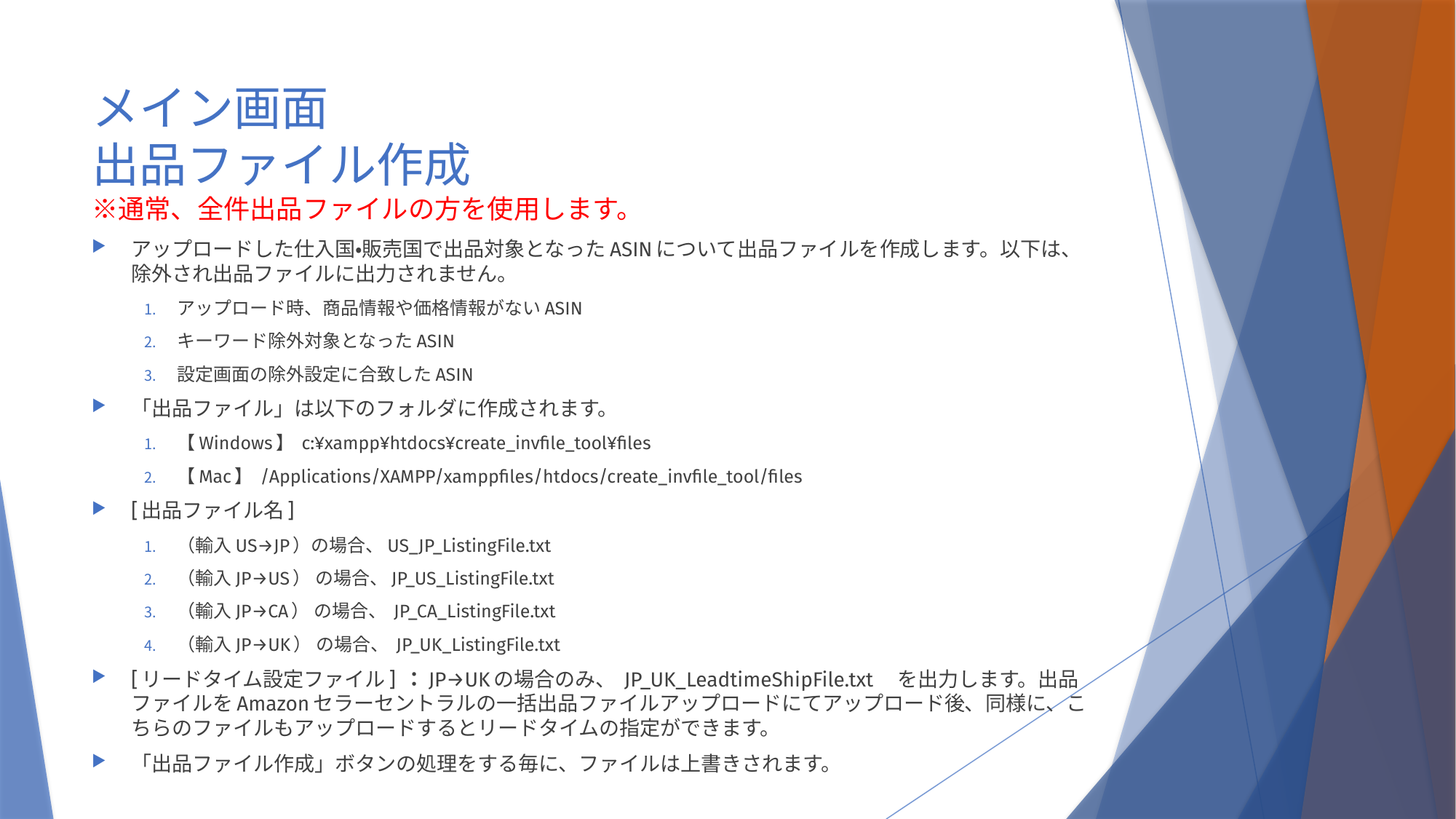

# メイン画面　 出品ファイル作成 ※通常、全件出品ファイルの方を使用します。
アップロードした仕入国・販売国で出品対象となったASINについて出品ファイルを作成します。以下は、除外され出品ファイルに出力されません。
アップロード時、商品情報や価格情報がないASIN
キーワード除外対象となったASIN
設定画面の除外設定に合致したASIN
「出品ファイル」は以下のフォルダに作成されます。
【Windows】 c:¥xampp¥htdocs¥create_invfile_tool¥files
【Mac】 /Applications/XAMPP/xamppfiles/htdocs/create_invfile_tool/files
[出品ファイル名]
（輸入US→JP）の場合、US_JP_ListingFile.txt
（輸入JP→US） の場合、JP_US_ListingFile.txt
（輸入JP→CA） の場合、 JP_CA_ListingFile.txt
（輸入JP→UK） の場合、 JP_UK_ListingFile.txt
[リードタイム設定ファイル] ：JP→UKの場合のみ、 JP_UK_LeadtimeShipFile.txt　を出力します。出品ファイルをAmazonセラーセントラルの一括出品ファイルアップロードにてアップロード後、同様に、こちらのファイルもアップロードするとリードタイムの指定ができます。
「出品ファイル作成」ボタンの処理をする毎に、ファイルは上書きされます。